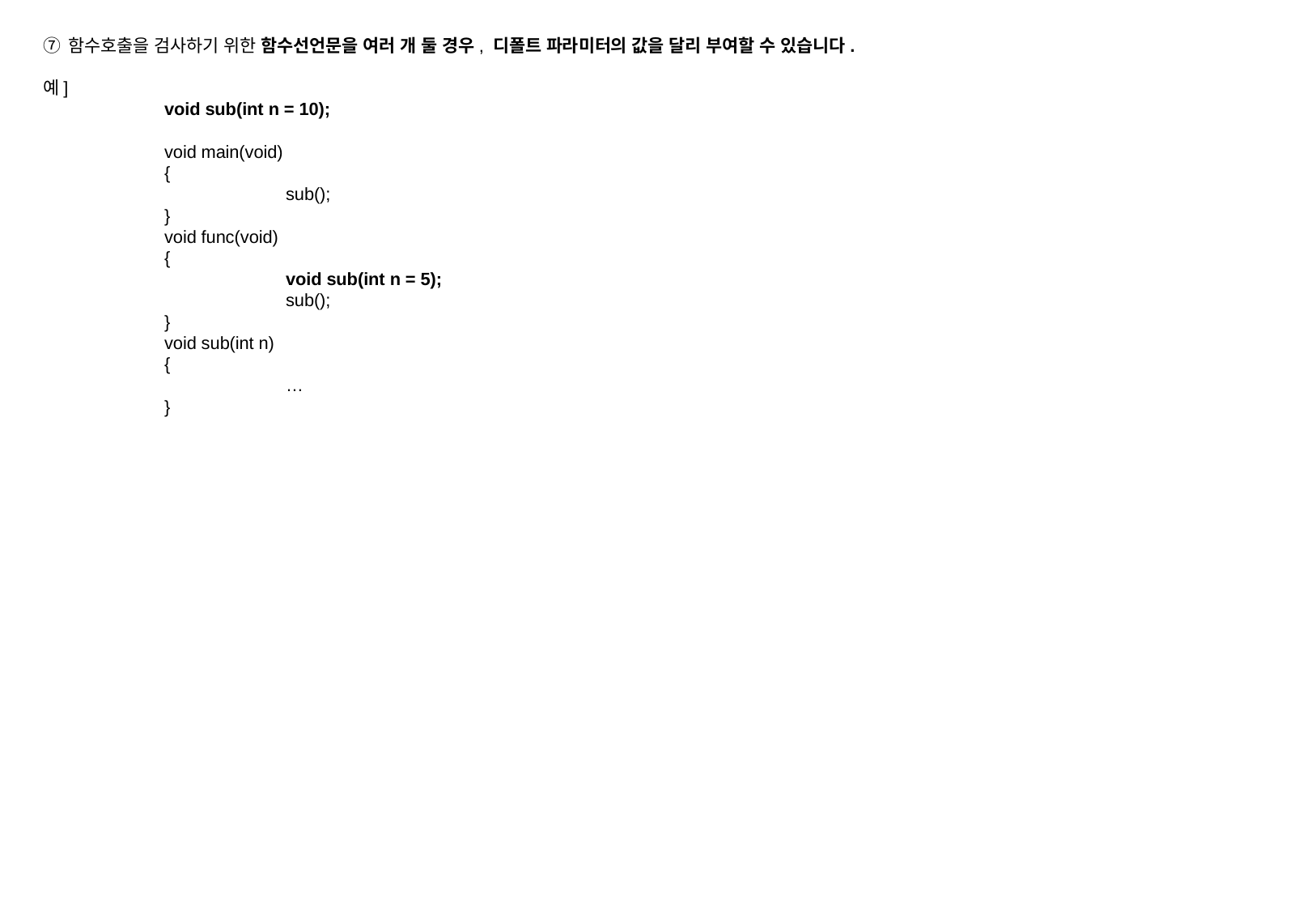

⑦ 함수호출을 검사하기 위한 함수선언문을 여러 개 둘 경우, 디폴트 파라미터의 값을 달리 부여할 수 있습니다.

예]
	void sub(int n = 10);

	void main(void)
	{
		sub();
	}
	void func(void)
	{
		void sub(int n = 5);
		sub();
	}
	void sub(int n)
	{
		…
	}